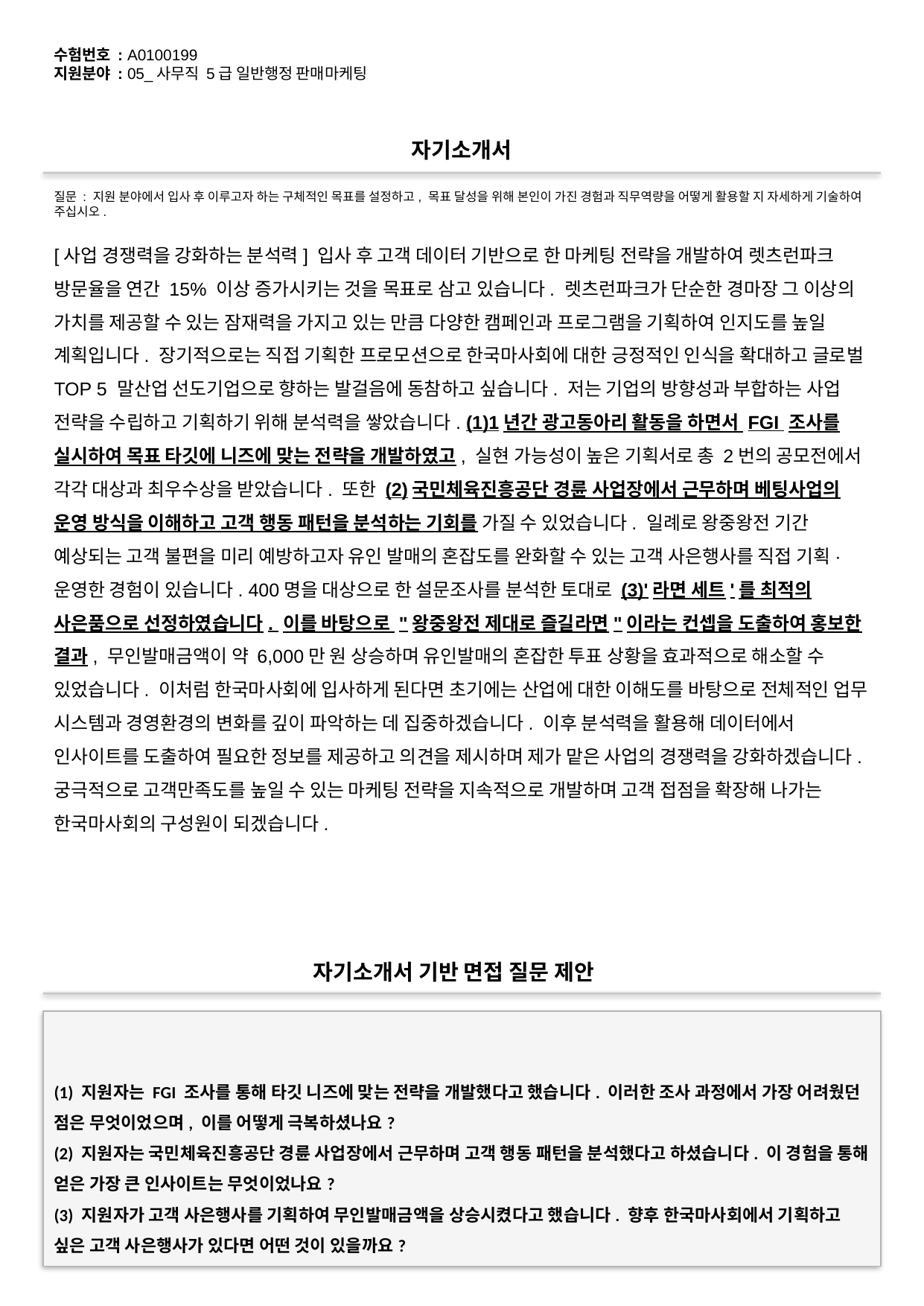

수험번호 : A0100199
지원분야 : 05_사무직 5급 일반행정 판매마케팅
#

자기소개서

질문 : 지원 분야에서 입사 후 이루고자 하는 구체적인 목표를 설정하고, 목표 달성을 위해 본인이 가진 경험과 직무역량을 어떻게 활용할 지 자세하게 기술하여 주십시오.

[사업 경쟁력을 강화하는 분석력] 입사 후 고객 데이터 기반으로 한 마케팅 전략을 개발하여 렛츠런파크 방문율을 연간 15% 이상 증가시키는 것을 목표로 삼고 있습니다. 렛츠런파크가 단순한 경마장 그 이상의 가치를 제공할 수 있는 잠재력을 가지고 있는 만큼 다양한 캠페인과 프로그램을 기획하여 인지도를 높일 계획입니다. 장기적으로는 직접 기획한 프로모션으로 한국마사회에 대한 긍정적인 인식을 확대하고 글로벌 TOP 5 말산업 선도기업으로 향하는 발걸음에 동참하고 싶습니다. 저는 기업의 방향성과 부합하는 사업 전략을 수립하고 기획하기 위해 분석력을 쌓았습니다. (1)1년간 광고동아리 활동을 하면서 FGI 조사를 실시하여 목표 타깃에 니즈에 맞는 전략을 개발하였고, 실현 가능성이 높은 기획서로 총 2번의 공모전에서 각각 대상과 최우수상을 받았습니다. 또한 (2)국민체육진흥공단 경륜 사업장에서 근무하며 베팅사업의 운영 방식을 이해하고 고객 행동 패턴을 분석하는 기회를 가질 수 있었습니다. 일례로 왕중왕전 기간 예상되는 고객 불편을 미리 예방하고자 유인 발매의 혼잡도를 완화할 수 있는 고객 사은행사를 직접 기획·운영한 경험이 있습니다. 400명을 대상으로 한 설문조사를 분석한 토대로 (3)'라면 세트'를 최적의 사은품으로 선정하였습니다. 이를 바탕으로 "왕중왕전 제대로 즐길라면"이라는 컨셉을 도출하여 홍보한 결과, 무인발매금액이 약 6,000만 원 상승하며 유인발매의 혼잡한 투표 상황을 효과적으로 해소할 수 있었습니다. 이처럼 한국마사회에 입사하게 된다면 초기에는 산업에 대한 이해도를 바탕으로 전체적인 업무 시스템과 경영환경의 변화를 깊이 파악하는 데 집중하겠습니다. 이후 분석력을 활용해 데이터에서 인사이트를 도출하여 필요한 정보를 제공하고 의견을 제시하며 제가 맡은 사업의 경쟁력을 강화하겠습니다. 궁극적으로 고객만족도를 높일 수 있는 마케팅 전략을 지속적으로 개발하며 고객 접점을 확장해 나가는 한국마사회의 구성원이 되겠습니다.

자기소개서 기반 면접 질문 제안

(1) 지원자는 FGI 조사를 통해 타깃 니즈에 맞는 전략을 개발했다고 했습니다. 이러한 조사 과정에서 가장 어려웠던 점은 무엇이었으며, 이를 어떻게 극복하셨나요?
(2) 지원자는 국민체육진흥공단 경륜 사업장에서 근무하며 고객 행동 패턴을 분석했다고 하셨습니다. 이 경험을 통해 얻은 가장 큰 인사이트는 무엇이었나요?
(3) 지원자가 고객 사은행사를 기획하여 무인발매금액을 상승시켰다고 했습니다. 향후 한국마사회에서 기획하고 싶은 고객 사은행사가 있다면 어떤 것이 있을까요?